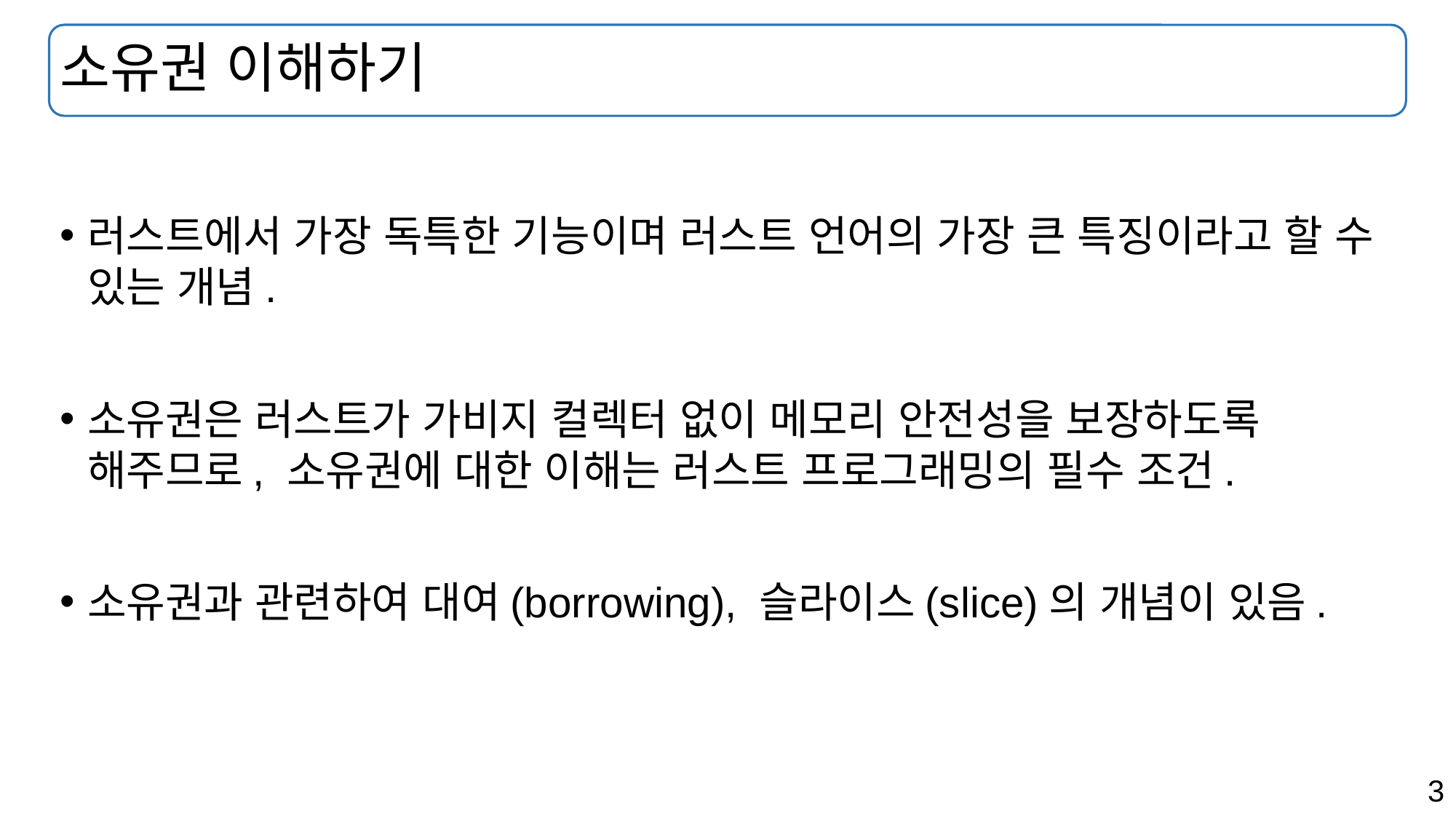

# 소유권 이해하기

러스트에서 가장 독특한 기능이며 러스트 언어의 가장 큰 특징이라고 할 수  있는 개념.

소유권은 러스트가 가비지 컬렉터 없이 메모리 안전성을 보장하도록 해주므로, 소유권에 대한 이해는 러스트 프로그래밍의 필수 조건.

소유권과 관련하여 대여(borrowing), 슬라이스(slice)의 개념이 있음.